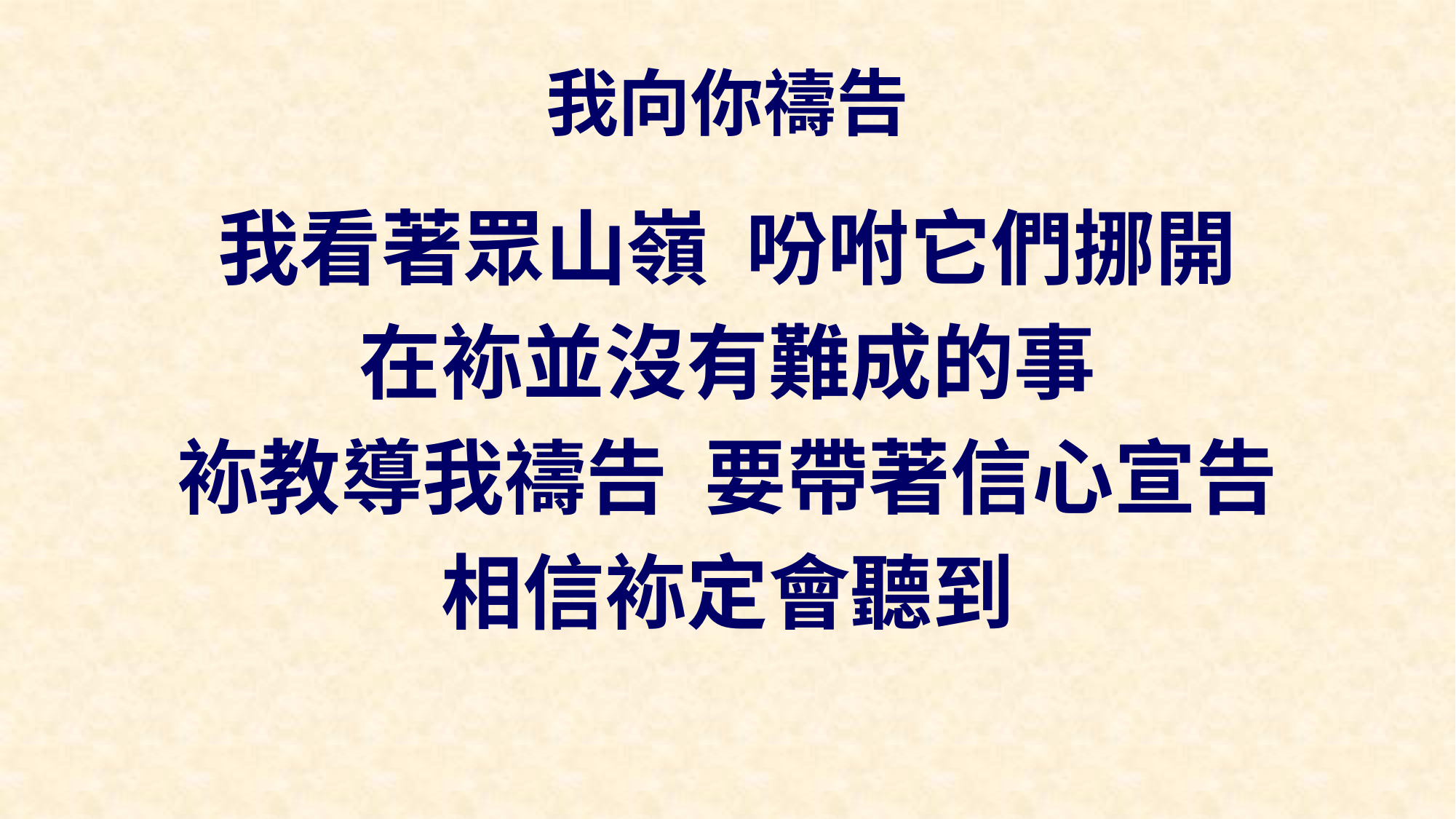

# 我向你禱告
我看著眾山嶺  吩咐它們挪開
在袮並沒有難成的事
袮教導我禱告  要帶著信心宣告
相信袮定會聽到